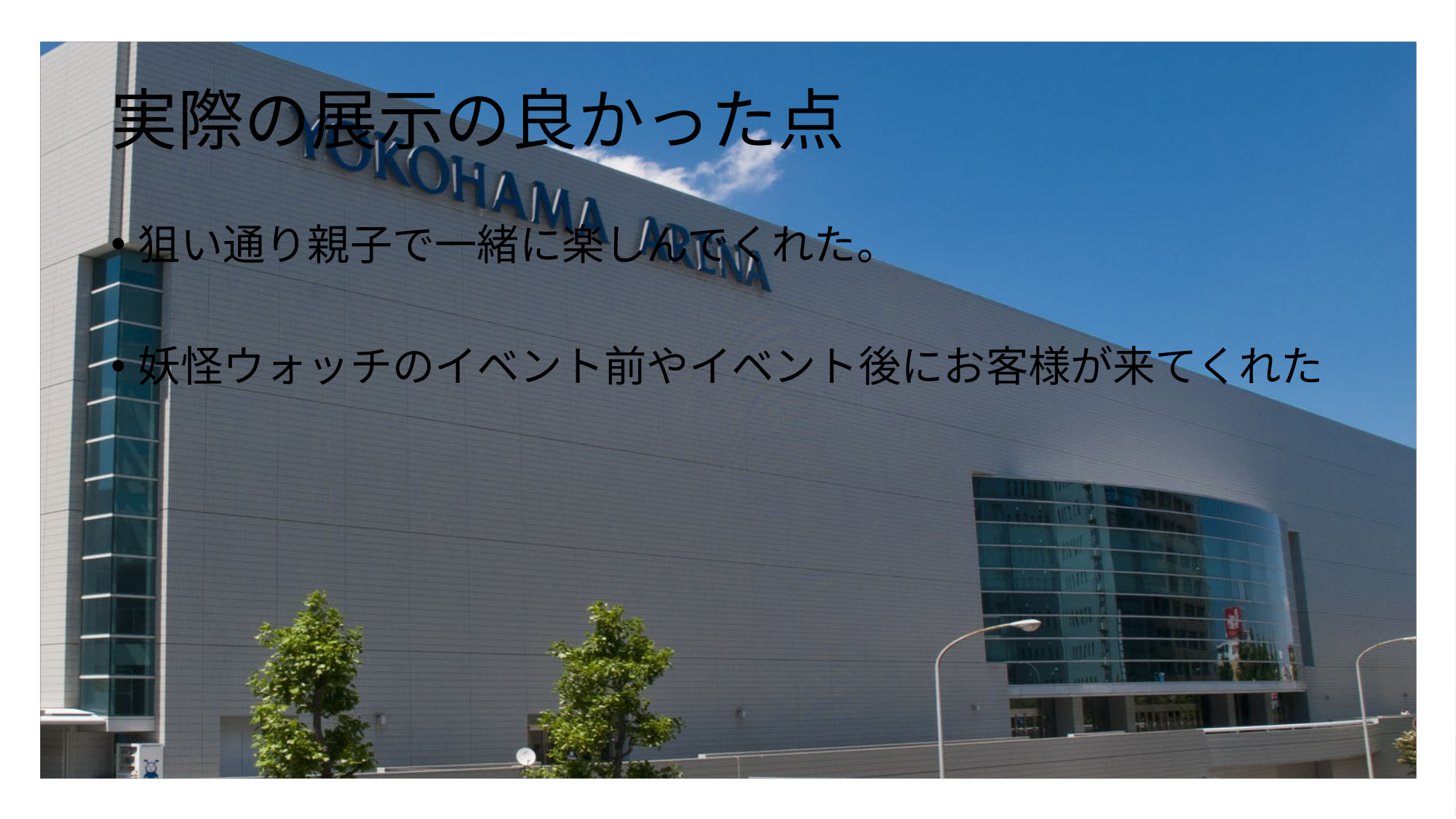

# 実際の展示の良かった点
狙い通り親子で一緒に楽しんでくれた。

妖怪ウォッチのイベント前やイベント後にお客様が来てくれた